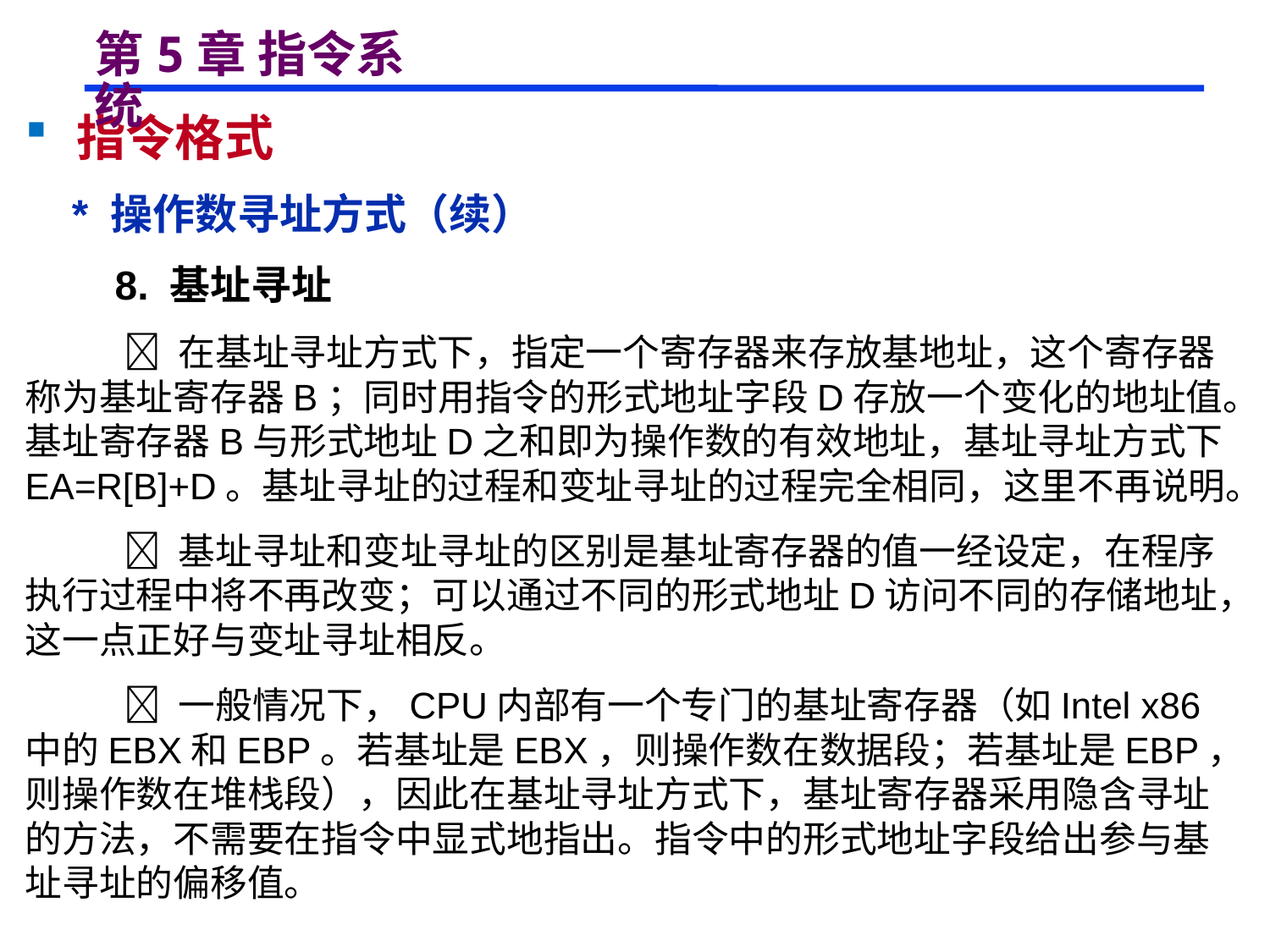

# 第5章 指令系统
 指令格式
    * 操作数寻址方式（续）
        8. 基址寻址
            • 在基址寻址方式下，指定一个寄存器来存放基地址，这个寄存器称为基址寄存器B；同时用指令的形式地址字段D存放一个变化的地址值。基址寄存器B与形式地址D之和即为操作数的有效地址，基址寻址方式下EA=R[B]+D。基址寻址的过程和变址寻址的过程完全相同，这里不再说明。
            • 基址寻址和变址寻址的区别是基址寄存器的值一经设定，在程序执行过程中将不再改变；可以通过不同的形式地址D访问不同的存储地址，这一点正好与变址寻址相反。
            • 一般情况下，CPU内部有一个专门的基址寄存器（如Intel x86中的EBX和EBP。若基址是EBX，则操作数在数据段；若基址是EBP，则操作数在堆栈段），因此在基址寻址方式下，基址寄存器采用隐含寻址的方法，不需要在指令中显式地指出。指令中的形式地址字段给出参与基址寻址的偏移值。